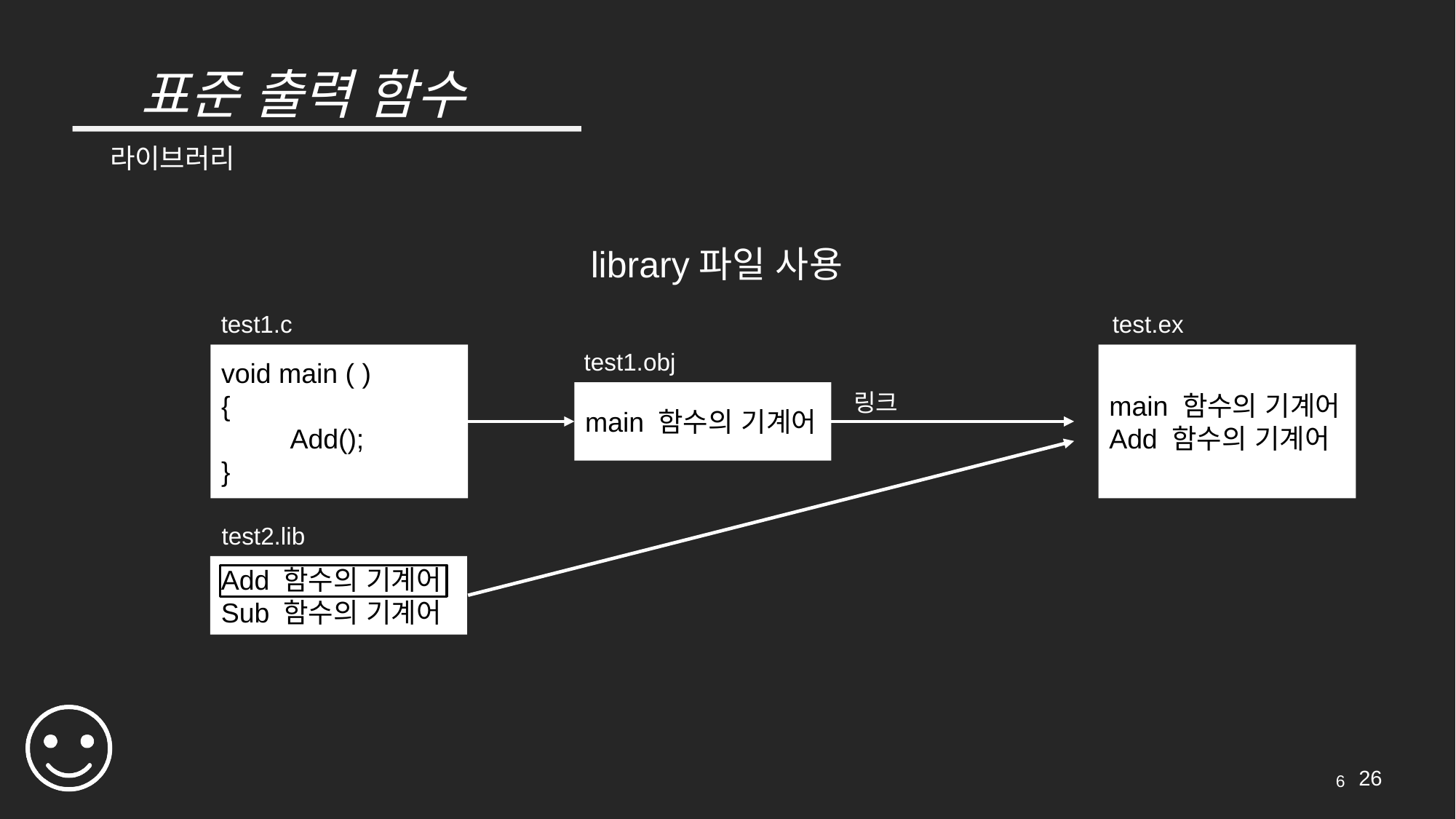

# 표준 출력 함수

라이브러리
library파일 사용
test1.c
test.exe
test1.obj
void main ( )
{
         Add();
}
main 함수의 기계어
Add 함수의 기계어
main 함수의 기계어
링크
test2.lib
Add 함수의 기계어
Sub 함수의 기계어

6